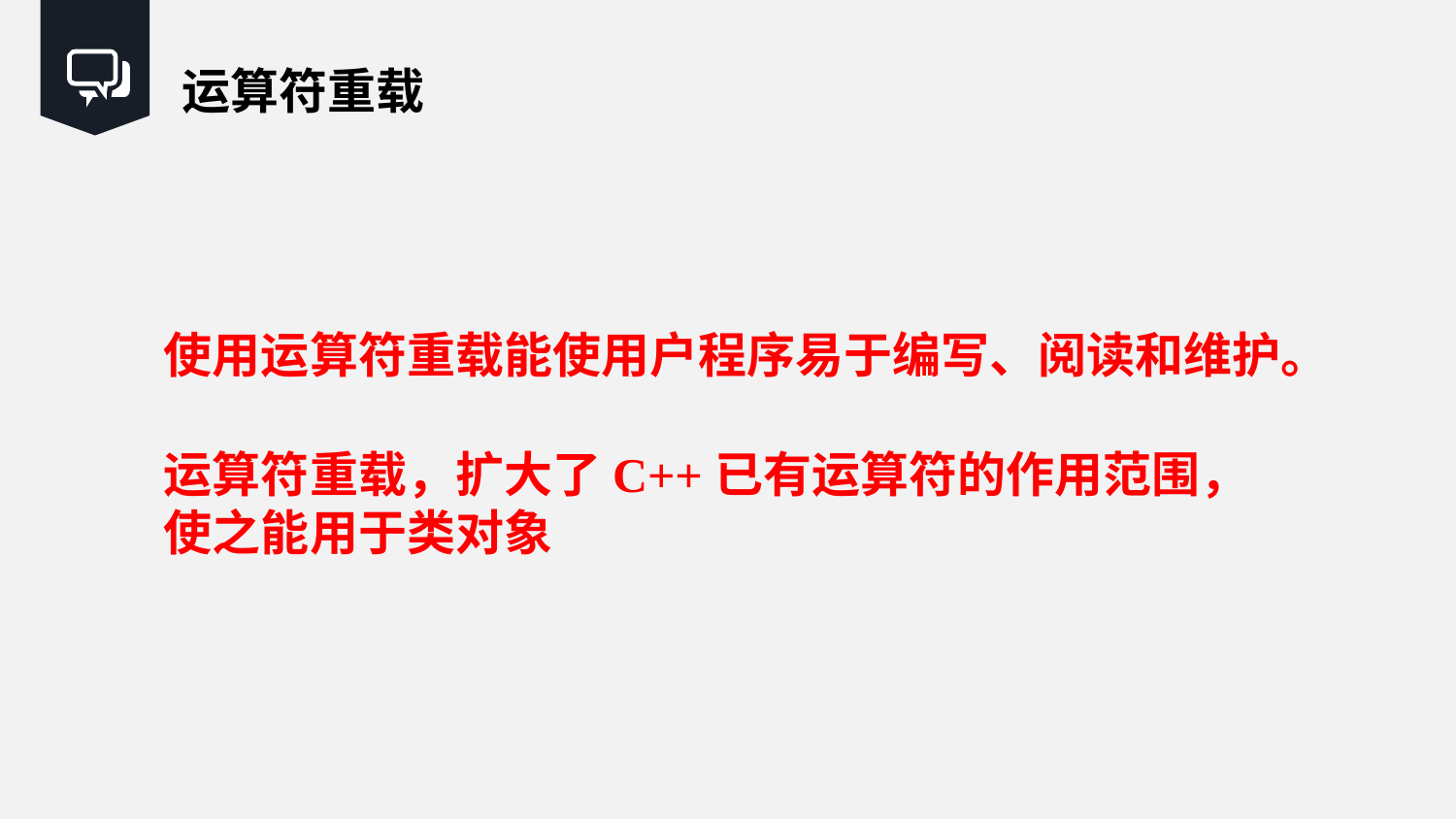

运算符重载
使用运算符重载能使用户程序易于编写、阅读和维护。
运算符重载，扩大了C++已有运算符的作用范围，使之能用于类对象